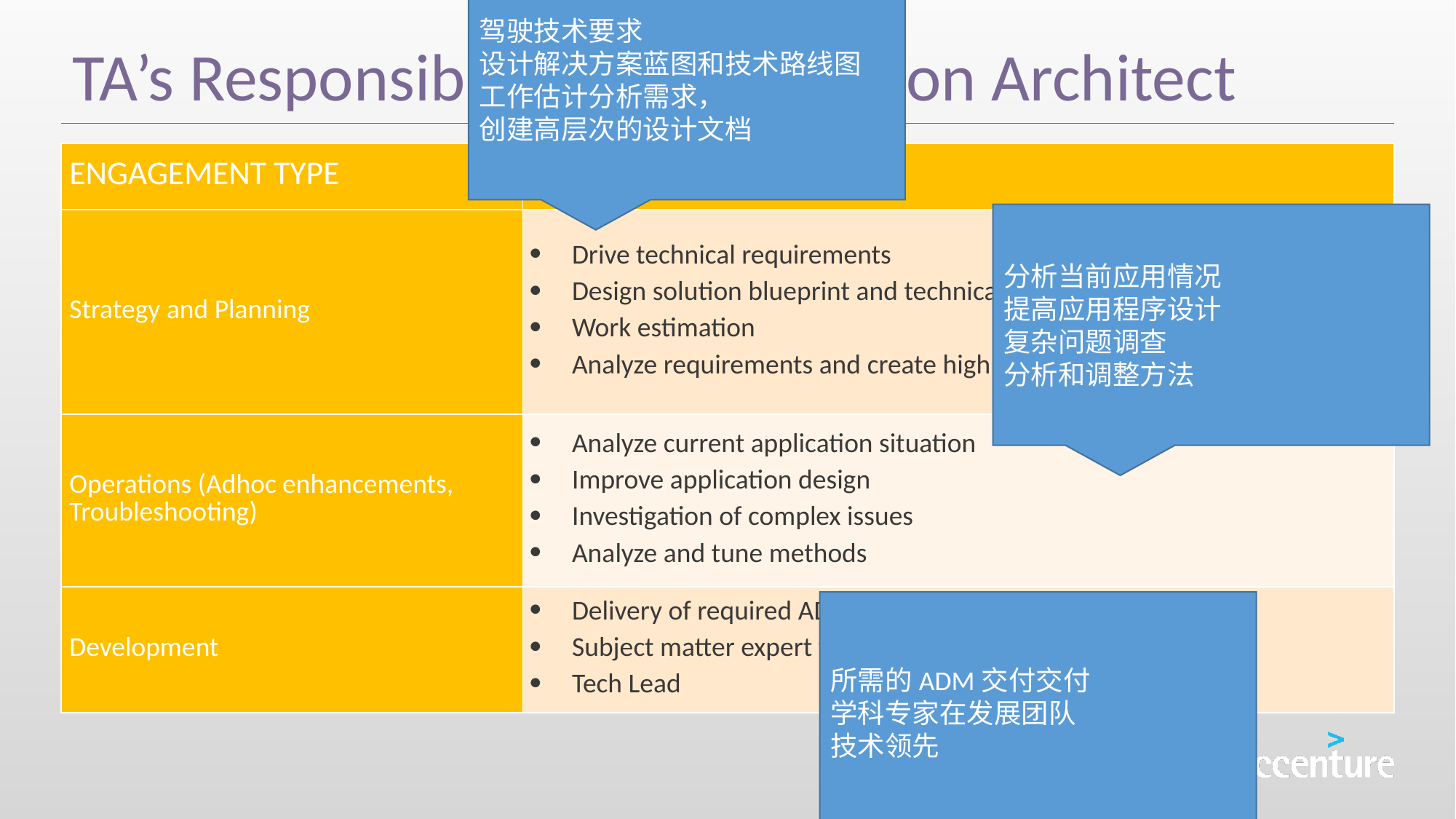

驾驶技术要求
设计解决方案蓝图和技术路线图
工作估计分析需求，
创建高层次的设计文档
# TA’s Responsibilities – Application Architect
| ENGAGEMENT TYPE | SERVICES PROVIDED |
| --- | --- |
| Strategy and Planning | Drive technical requirements Design solution blueprint and technical roadmap Work estimation Analyze requirements and create high level design documents |
| Operations (Adhoc enhancements, Troubleshooting) | Analyze current application situation Improve application design Investigation of complex issues Analyze and tune methods |
| Development | Delivery of required ADM deliverables Subject matter expert within the development team Tech Lead |
分析当前应用情况
提高应用程序设计
复杂问题调查
分析和调整方法
所需的ADM交付交付
学科专家在发展团队
技术领先